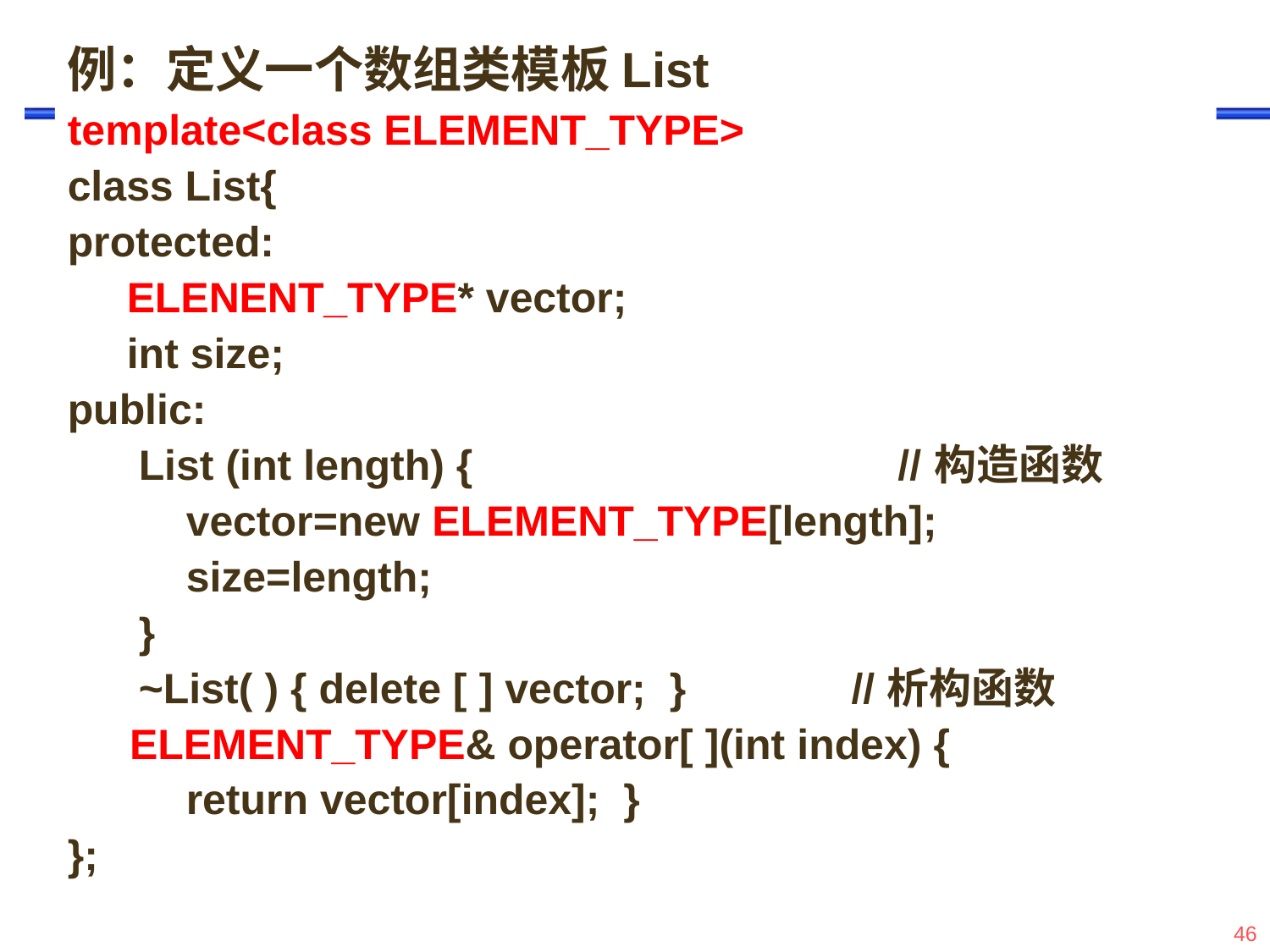

例：定义一个数组类模板List
template<class ELEMENT_TYPE>
class List{
protected:
     ELENENT_TYPE* vector;
     int size;
public:
      List (int length) {                                    //构造函数
          vector=new ELEMENT_TYPE[length];
          size=length;
      }
      ~List( ) { delete [ ] vector;  }              //析构函数
　 ELEMENT_TYPE& operator[ ](int index) {
          return vector[index];  }
};
46